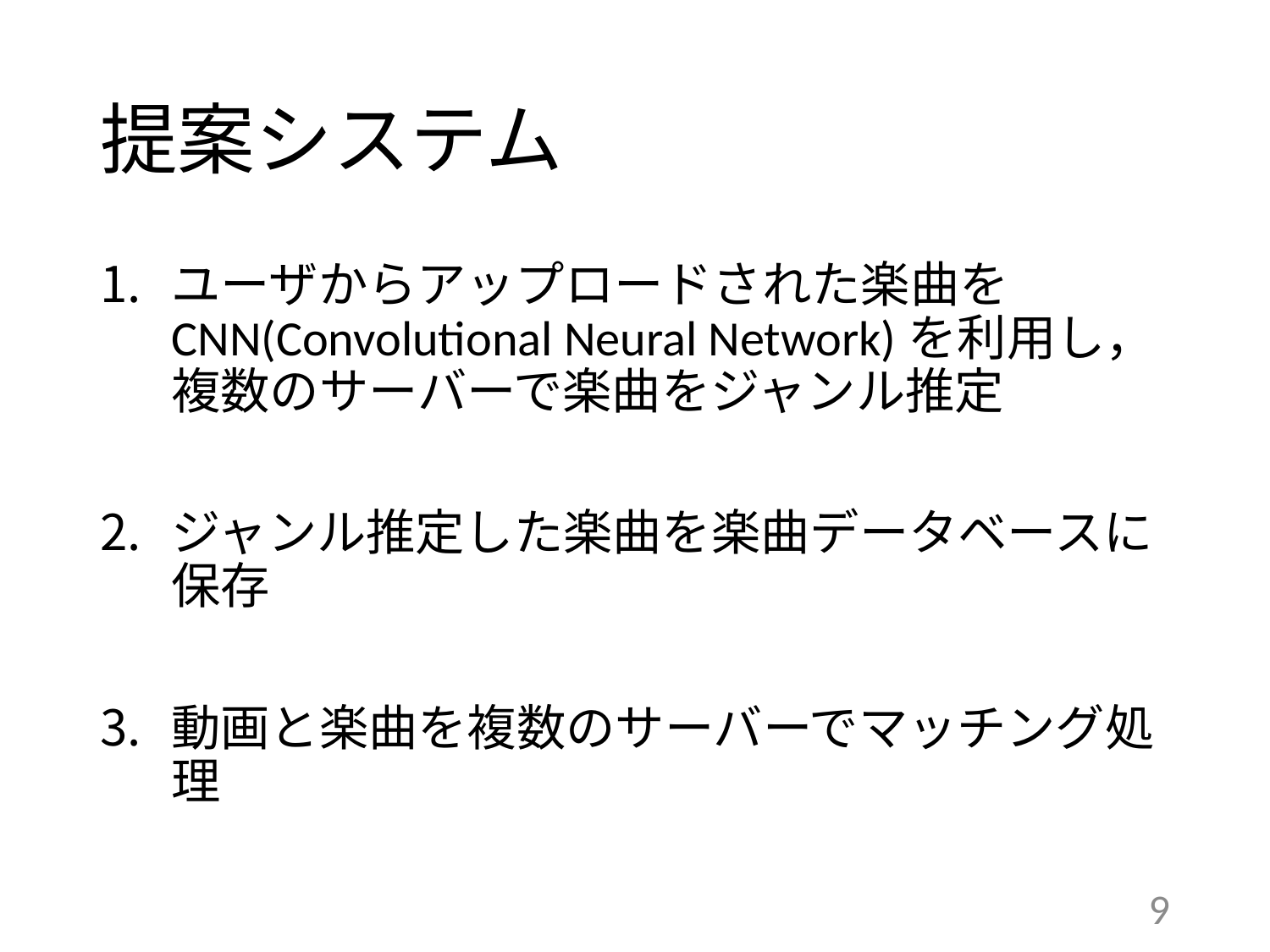

# 提案システム
ユーザからアップロードされた楽曲をCNN(Convolutional Neural Network)を利用し，
複数のサーバーで楽曲をジャンル推定

ジャンル推定した楽曲を楽曲データベースに
保存

動画と楽曲を複数のサーバーでマッチング処理

9